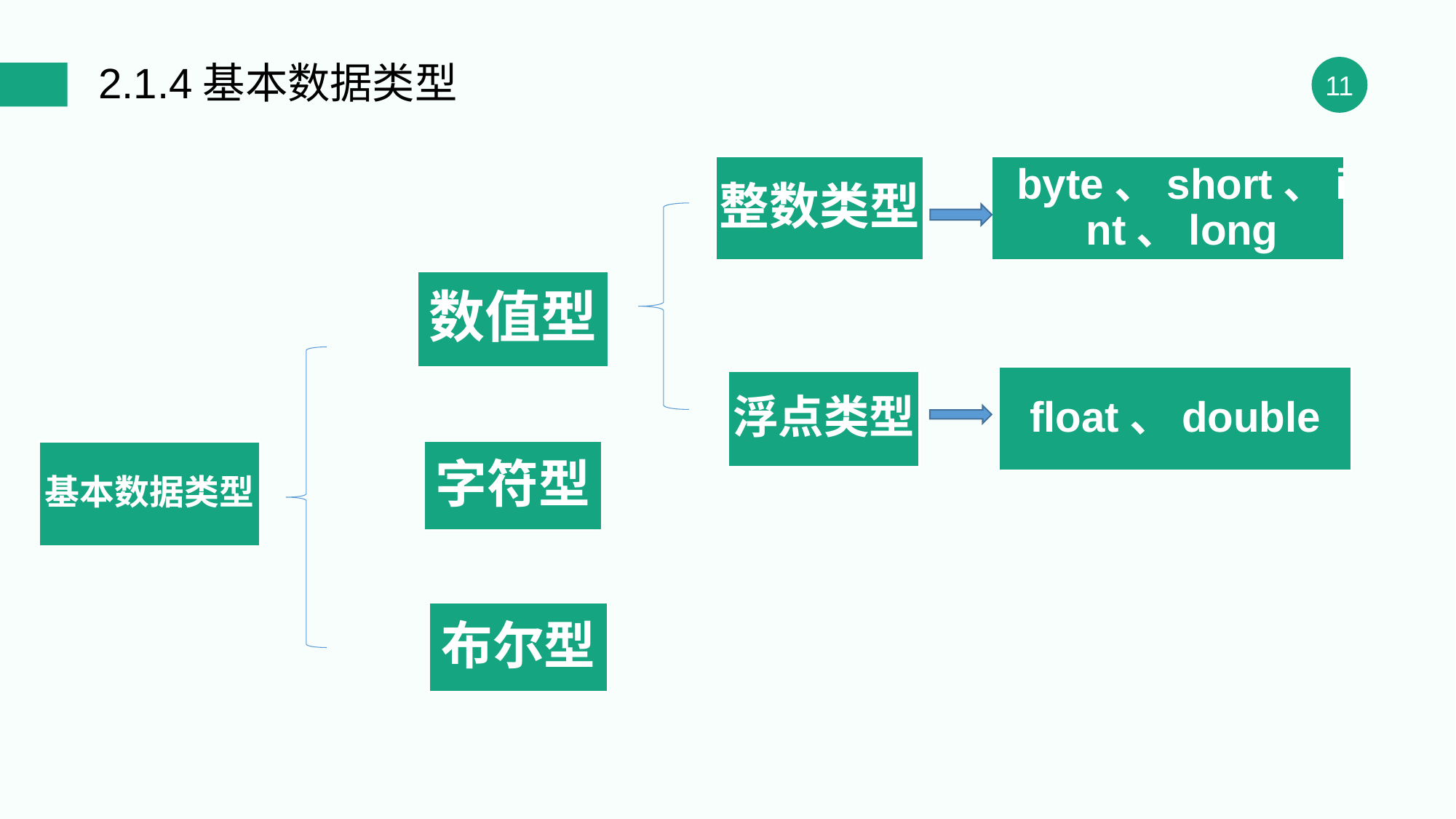

2.1.4基本数据类型
整数类型

byte、short、int、long

数值型

float、double
浮点类型
基本数据类型

字符型
布尔型